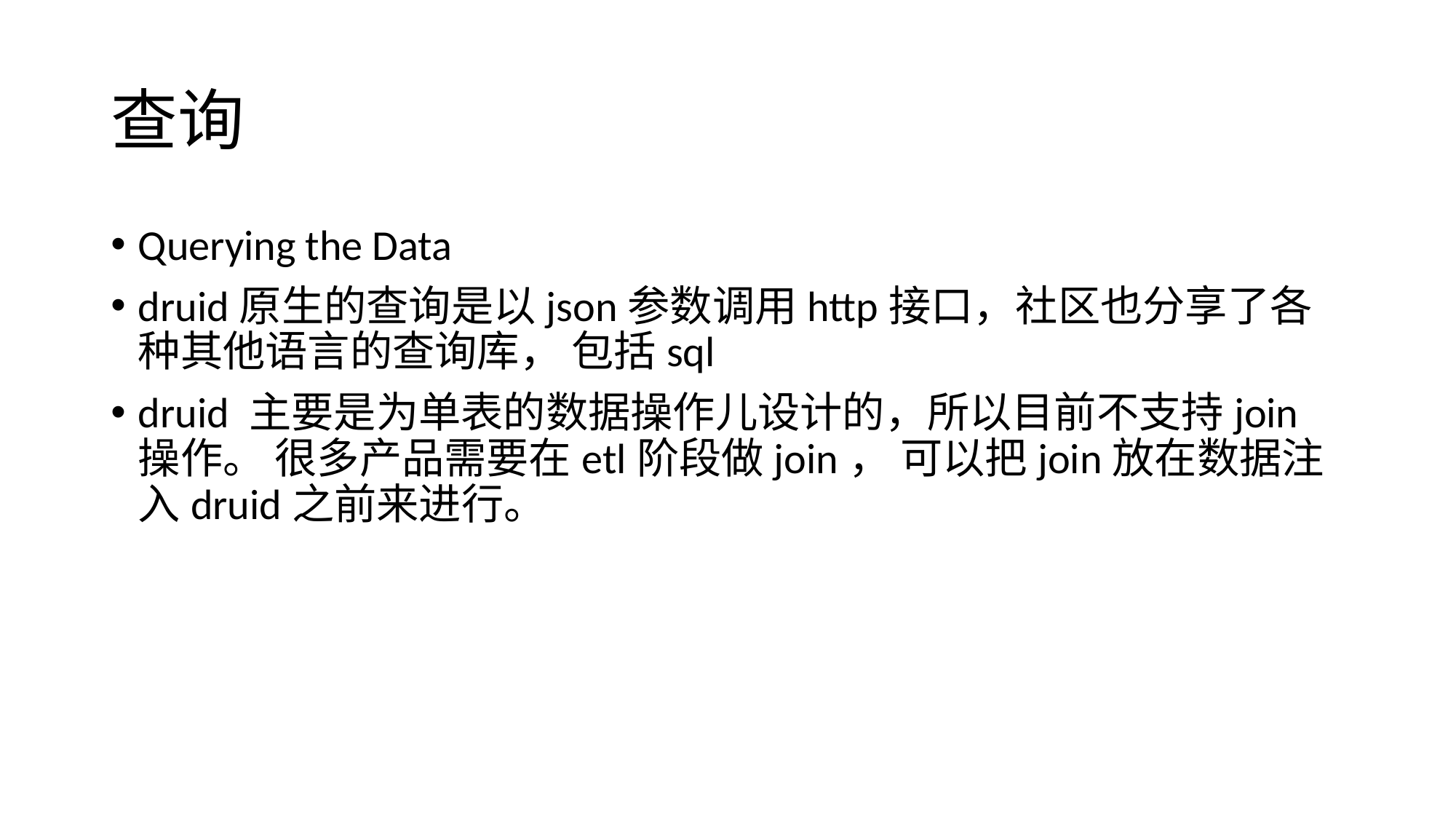

# 查询
Querying the Data
druid原生的查询是以json参数调用http接口，社区也分享了各种其他语言的查询库， 包括sql
druid 主要是为单表的数据操作儿设计的，所以目前不支持join操作。 很多产品需要在etl阶段做join， 可以把join放在数据注入druid之前来进行。